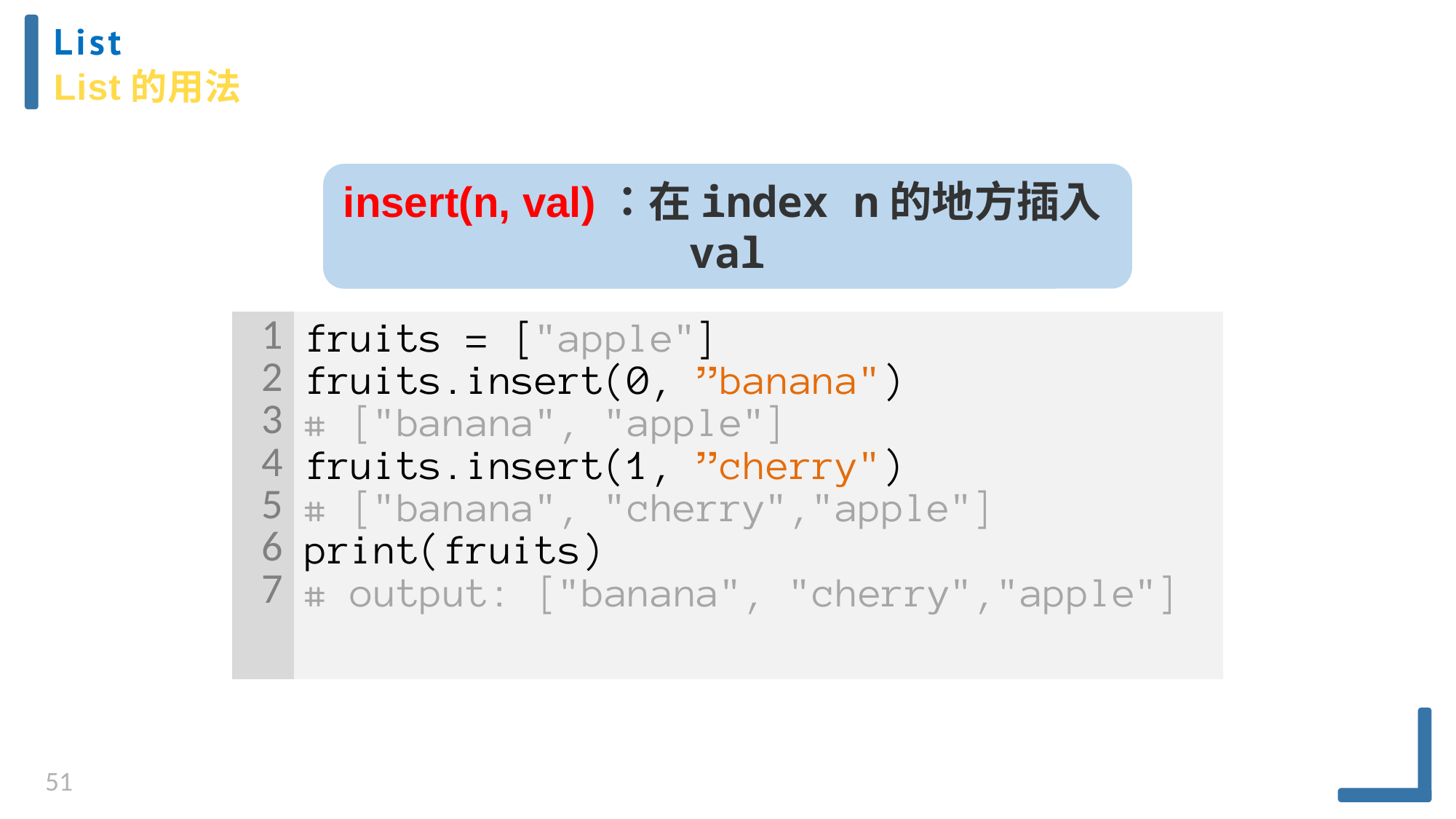

List
List的用法
insert(n, val)：在index n的地方插入val
| 1 23456 7 | fruits = ["apple"] fruits.insert(0, ”banana") # ["banana", "apple"] fruits.insert(1, ”cherry") # ["banana", "cherry","apple"] print(fruits) # output: ["banana", "cherry","apple"] |
| --- | --- |

51